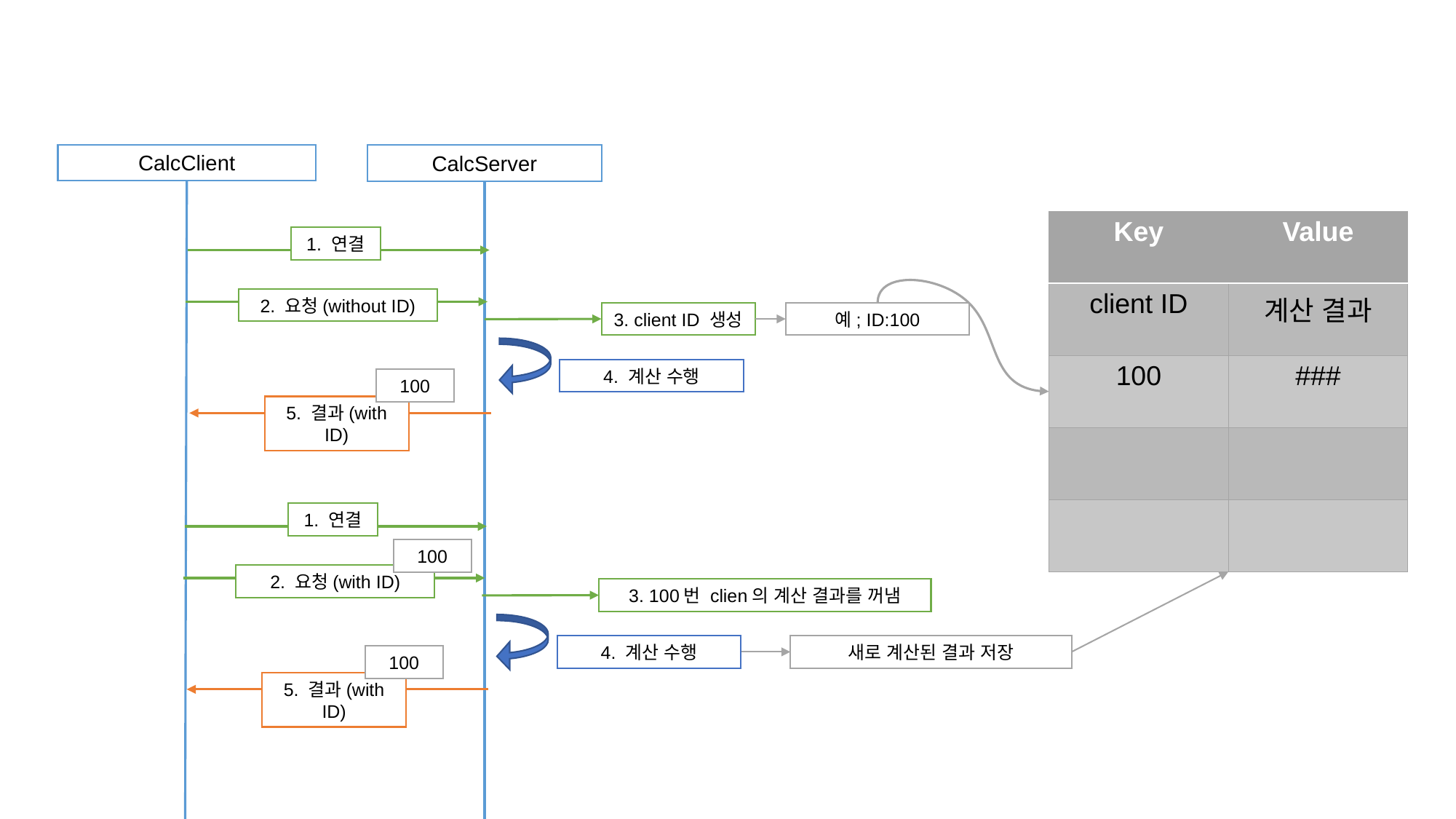

CalcClient
CalcServer
| Key | Value |
| --- | --- |
| client ID | 계산 결과 |
| 100 | ### |
|  |  |
|  |  |
1. 연결
2. 요청(without ID)
3. client ID 생성
예; ID:100

4. 계산 수행
100
5. 결과(with ID)
1. 연결
100
2. 요청(with ID)
3. 100번 clien의 계산 결과를 꺼냄

4. 계산 수행
새로 계산된 결과 저장
100
5. 결과(with ID)